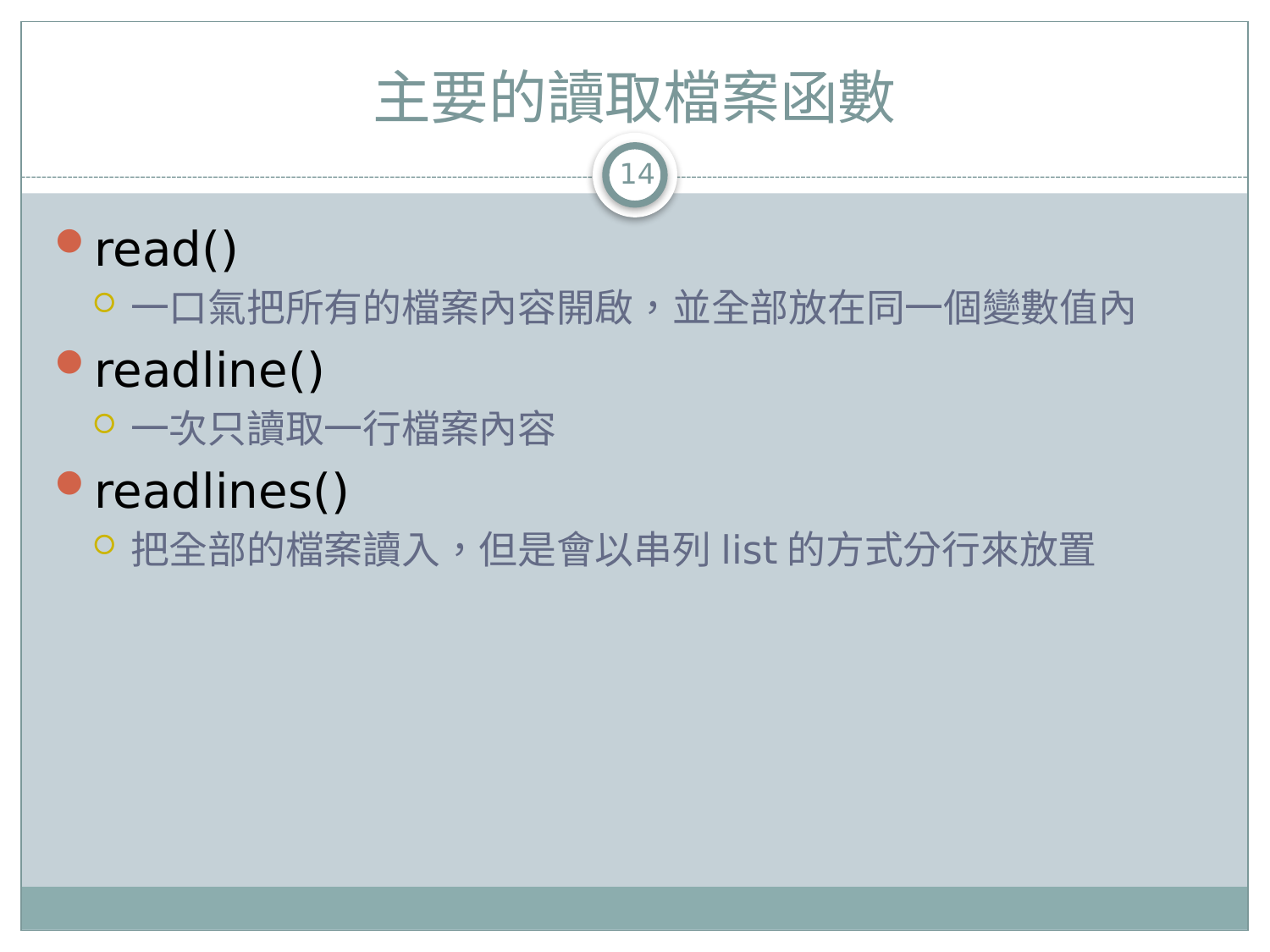

# 主要的讀取檔案函數
14
read()
一口氣把所有的檔案內容開啟，並全部放在同一個變數值內
readline()
一次只讀取一行檔案內容
readlines()
把全部的檔案讀入，但是會以串列list的方式分行來放置